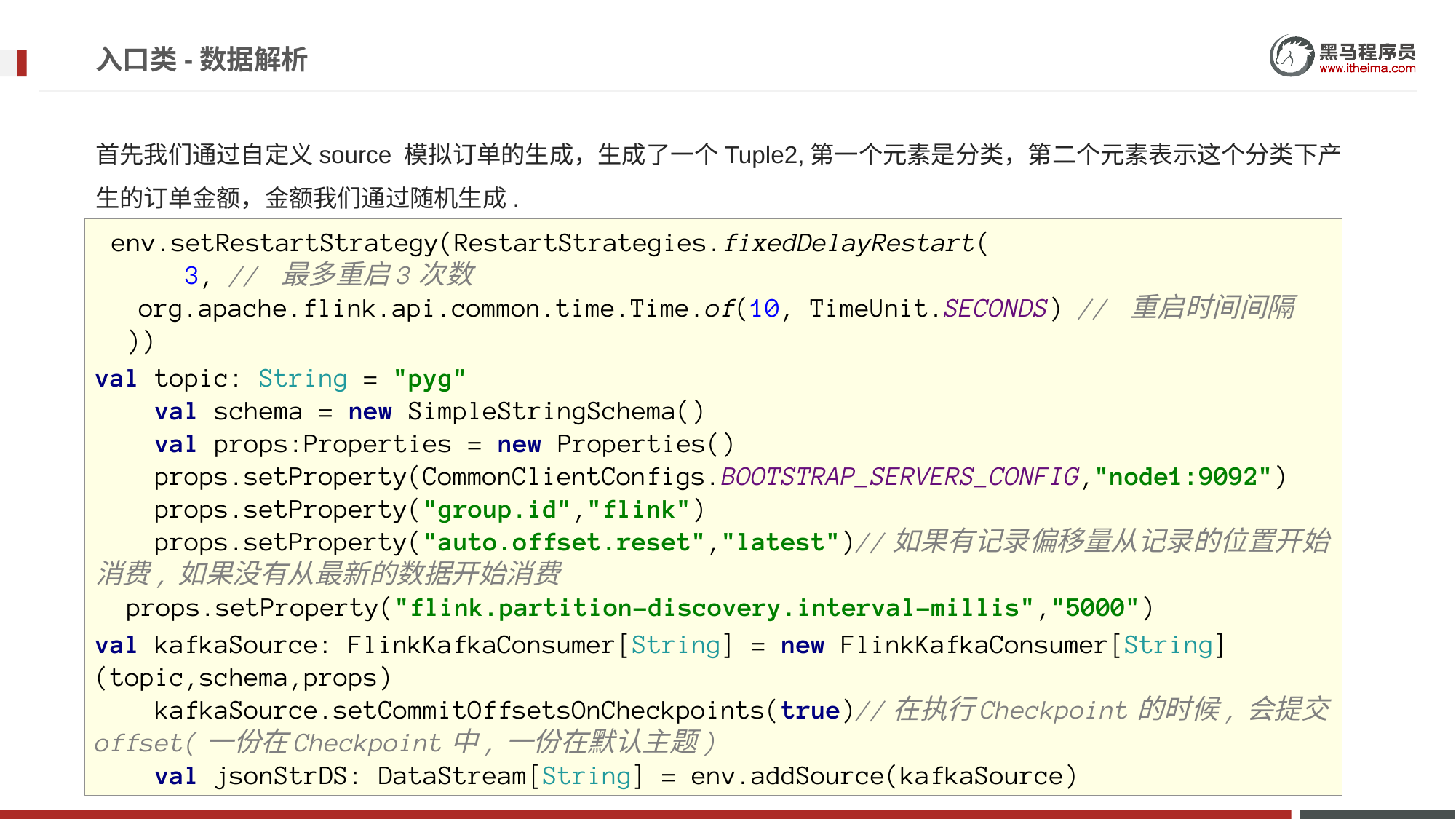

# 入口类-数据解析
首先我们通过自定义source 模拟订单的生成，生成了一个Tuple2,第一个元素是分类，第二个元素表示这个分类下产生的订单金额，金额我们通过随机生成.
 env.setRestartStrategy(RestartStrategies.fixedDelayRestart(
      3, // 最多重启3次数
      org.apache.flink.api.common.time.Time.of(10, TimeUnit.SECONDS) // 重启时间间隔
    ))
val topic: String = "pyg"
    val schema = new SimpleStringSchema()
    val props:Properties = new Properties()
    props.setProperty(CommonClientConfigs.BOOTSTRAP_SERVERS_CONFIG,"node1:9092")
    props.setProperty("group.id","flink")
    props.setProperty("auto.offset.reset","latest")//如果有记录偏移量从记录的位置开始消费,如果没有从最新的数据开始消费
    props.setProperty("flink.partition-discovery.interval-millis","5000")
val kafkaSource: FlinkKafkaConsumer[String] = new FlinkKafkaConsumer[String](topic,schema,props)
    kafkaSource.setCommitOffsetsOnCheckpoints(true)//在执行Checkpoint的时候,会提交offset(一份在Checkpoint中,一份在默认主题)
    val jsonStrDS: DataStream[String] = env.addSource(kafkaSource)